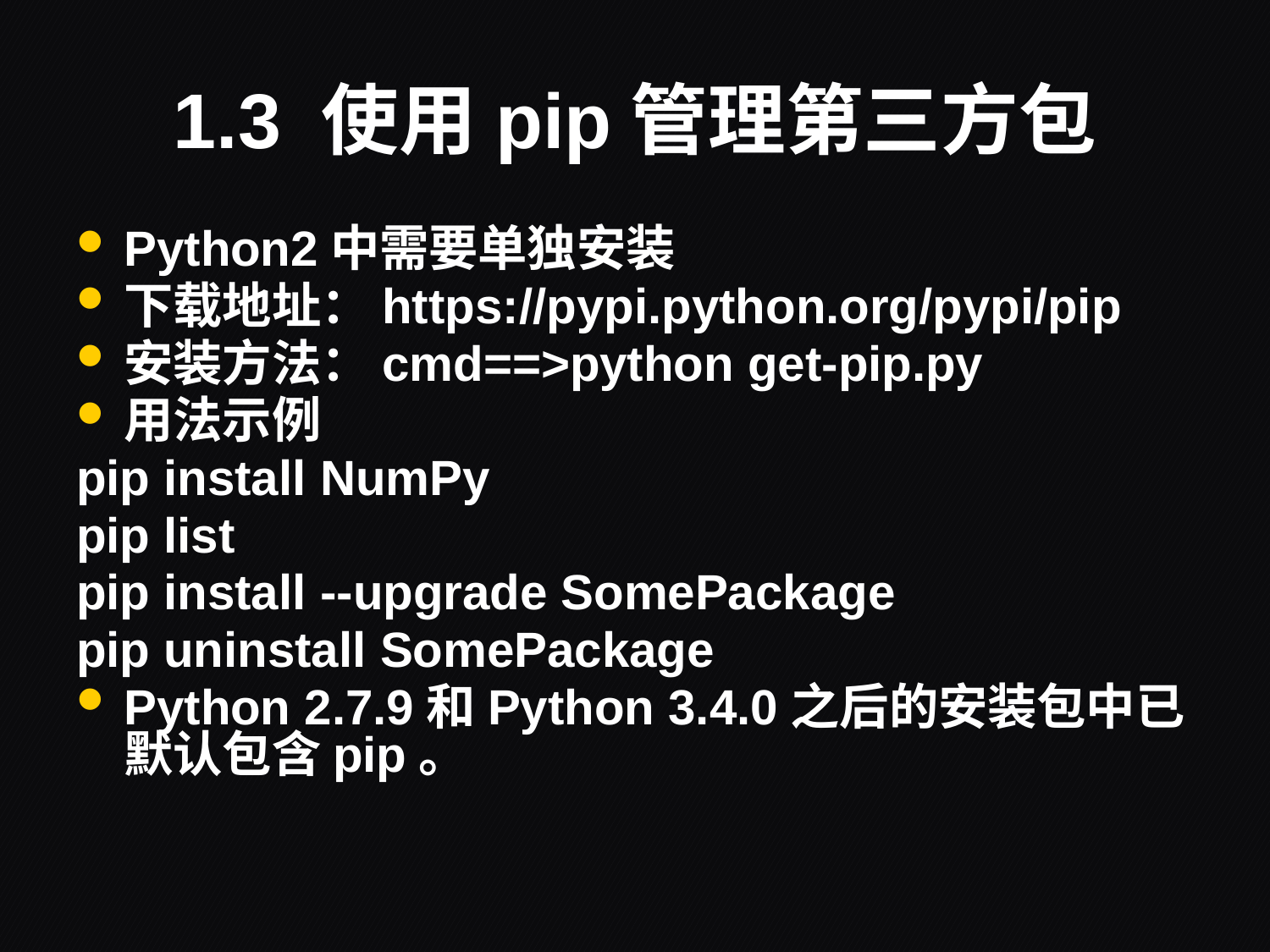

# 1.3 使用pip管理第三方包
Python2中需要单独安装
下载地址：https://pypi.python.org/pypi/pip
安装方法：cmd==>python get-pip.py
用法示例
pip install NumPy
pip list
pip install --upgrade SomePackage
pip uninstall SomePackage
Python 2.7.9和Python 3.4.0之后的安装包中已默认包含pip。